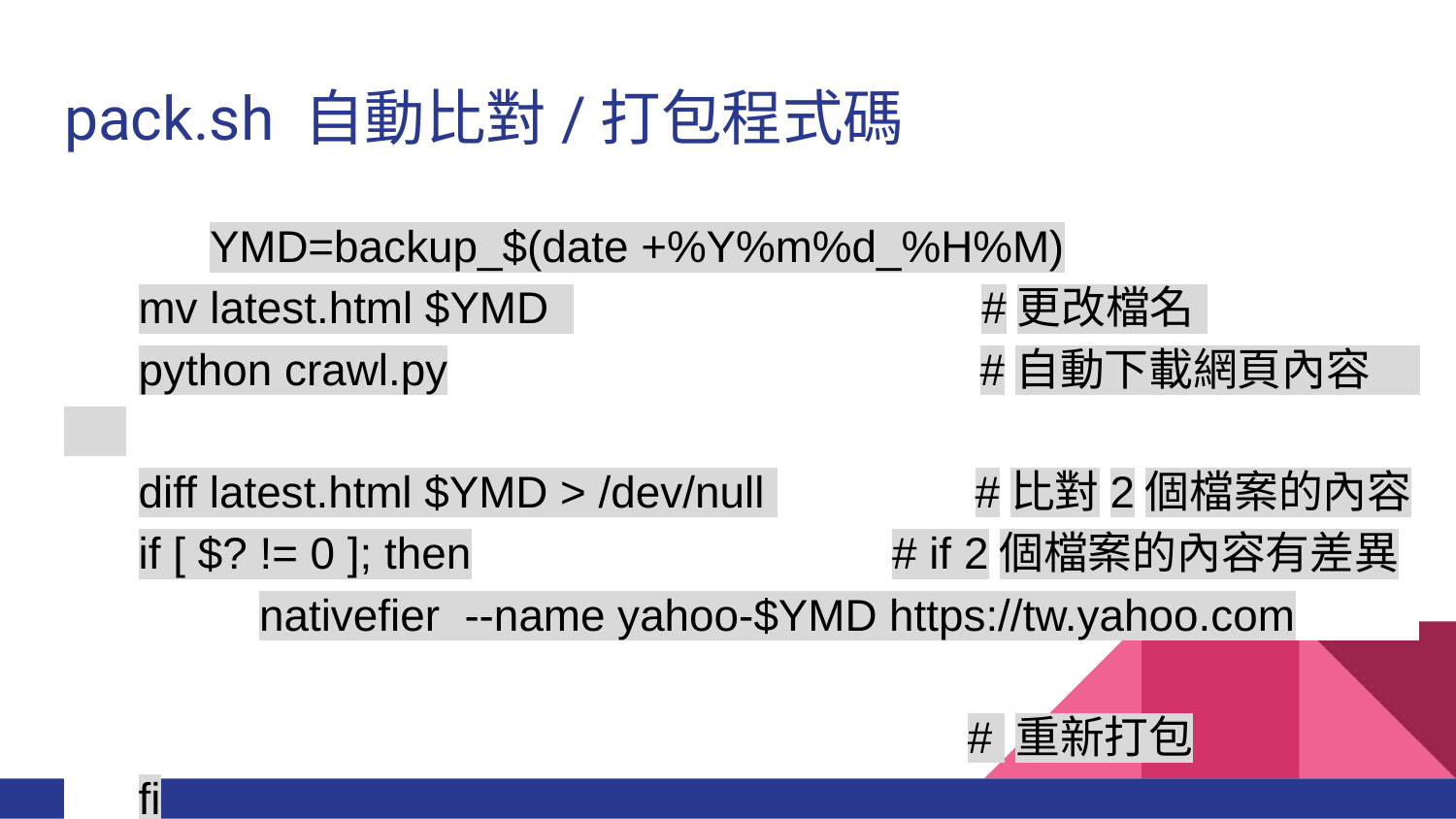

# pack.sh 自動比對/打包程式碼
    	YMD=backup_$(date +%Y%m%d_%H%M)
      mv latest.html $YMD                                   #更改檔名
      python crawl.py                                           #自動下載網頁內容
      diff latest.html $YMD > /dev/null                 #比對2個檔案的內容
      if [ $? != 0 ]; then                                  # if 2個檔案的內容有差異
	    nativefier  --name yahoo-$YMD https://tw.yahoo.com
                                                                         # 重新打包
      fi